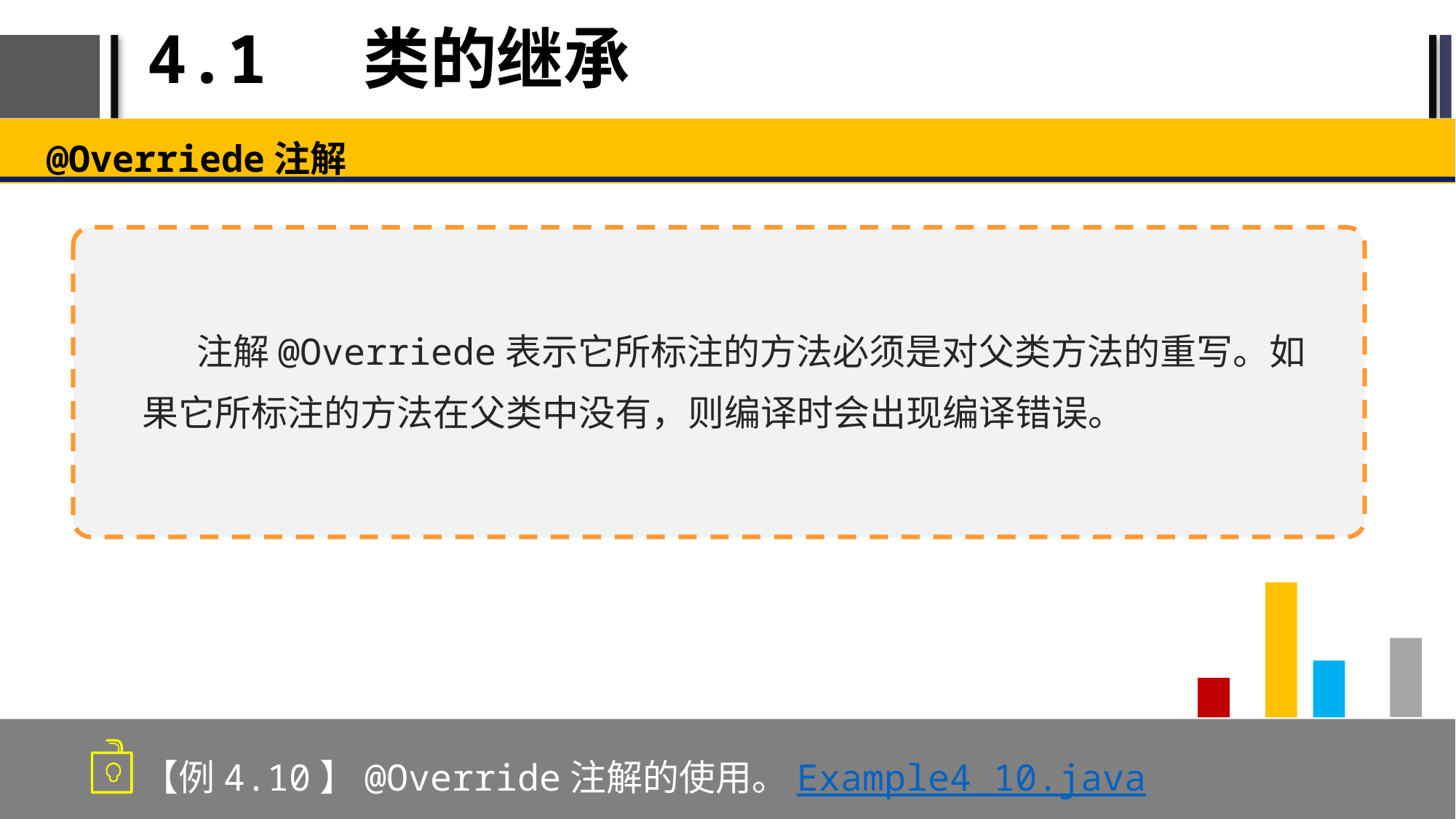

# 4.1  类的继承

@Overriede注解

注解@Overriede表示它所标注的方法必须是对父类方法的重写。如果它所标注的方法在父类中没有，则编译时会出现编译错误。

【例4.10】@Override注解的使用。Example4_10.java